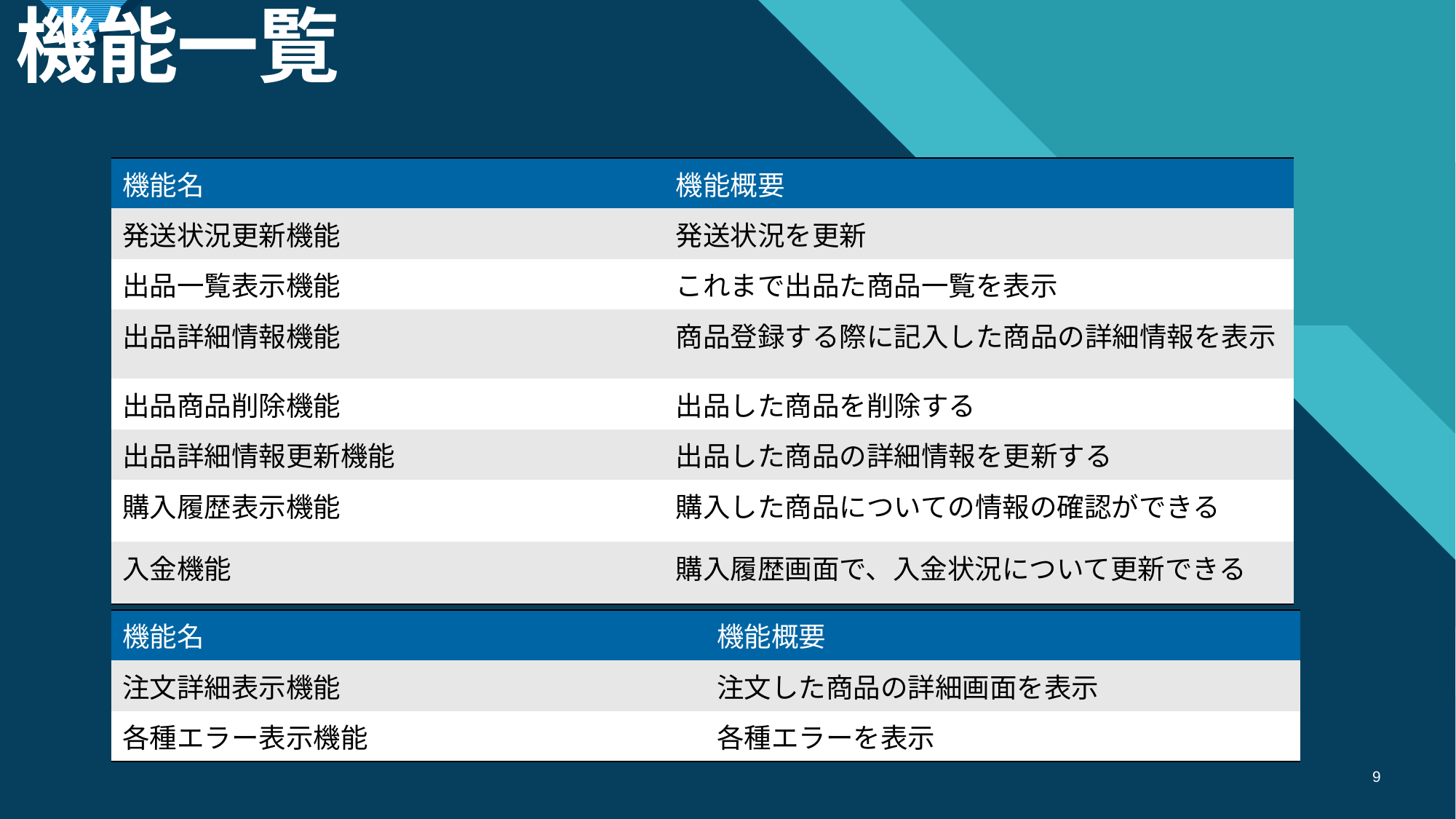

# 機能一覧
| 機能名 | 機能概要 |
| --- | --- |
| 発送状況更新機能 | 発送状況を更新 |
| 出品一覧表示機能 | これまで出品た商品一覧を表示 |
| 出品詳細情報機能 | 商品登録する際に記入した商品の詳細情報を表示 |
| 出品商品削除機能 | 出品した商品を削除する |
| 出品詳細情報更新機能 | 出品した商品の詳細情報を更新する |
| 購入履歴表示機能 | 購入した商品についての情報の確認ができる |
| 入金機能 | 購入履歴画面で、入金状況について更新できる |
| 機能名 | 機能概要 |
| --- | --- |
| 注文詳細表示機能 | 注文した商品の詳細画面を表示 |
| 各種エラー表示機能 | 各種エラーを表示 |
9